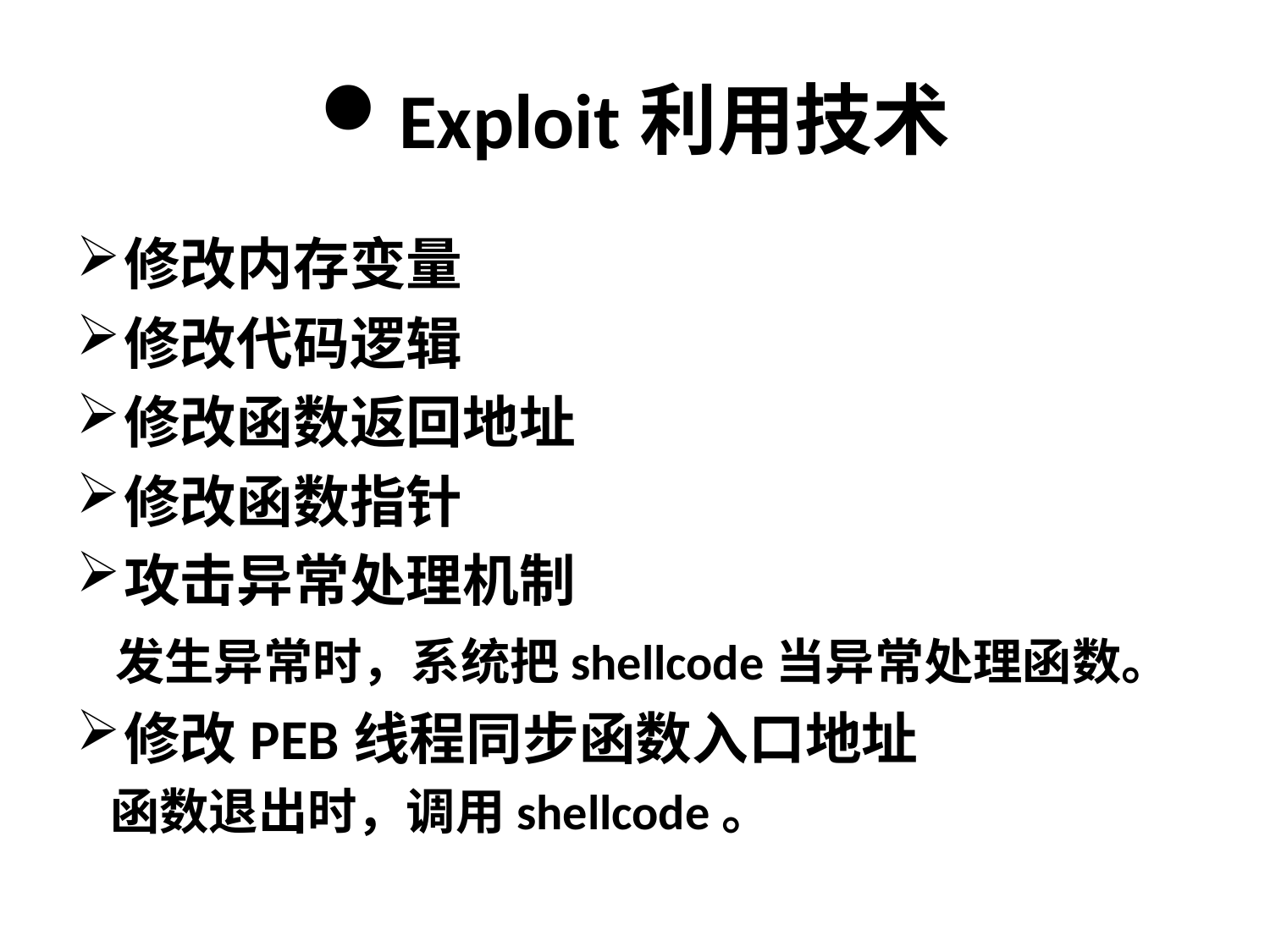

# Exploit利用技术
修改内存变量
修改代码逻辑
修改函数返回地址
修改函数指针
攻击异常处理机制
  发生异常时，系统把shellcode当异常处理函数。
修改PEB线程同步函数入口地址
  函数退出时，调用shellcode。